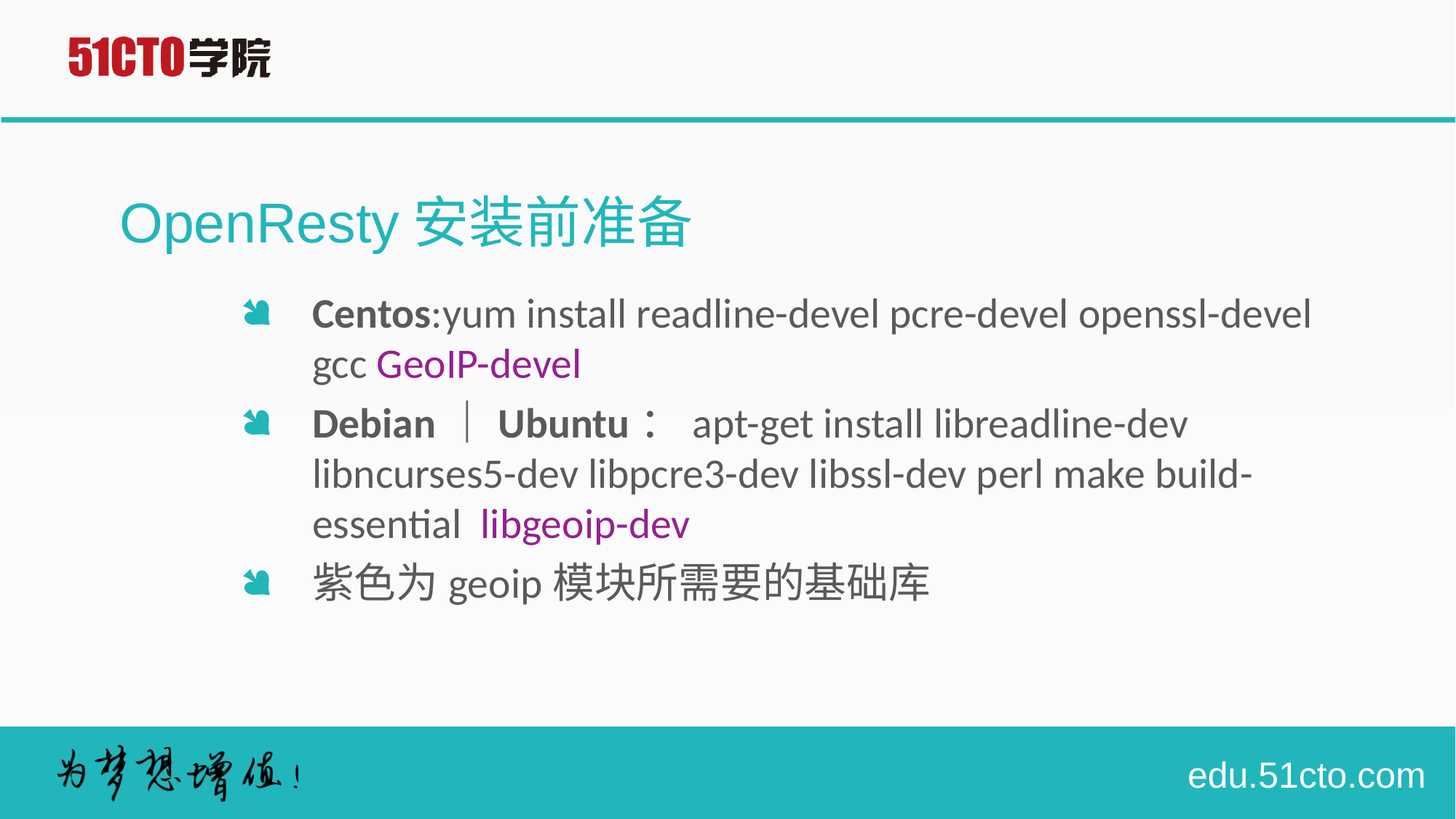

# OpenResty安装前准备
Centos:yum install readline-devel pcre-devel openssl-devel gcc GeoIP-devel
Debian｜Ubuntu：apt-get install libreadline-dev libncurses5-dev libpcre3-dev libssl-dev perl make build-essential  libgeoip-dev
紫色为geoip模块所需要的基础库